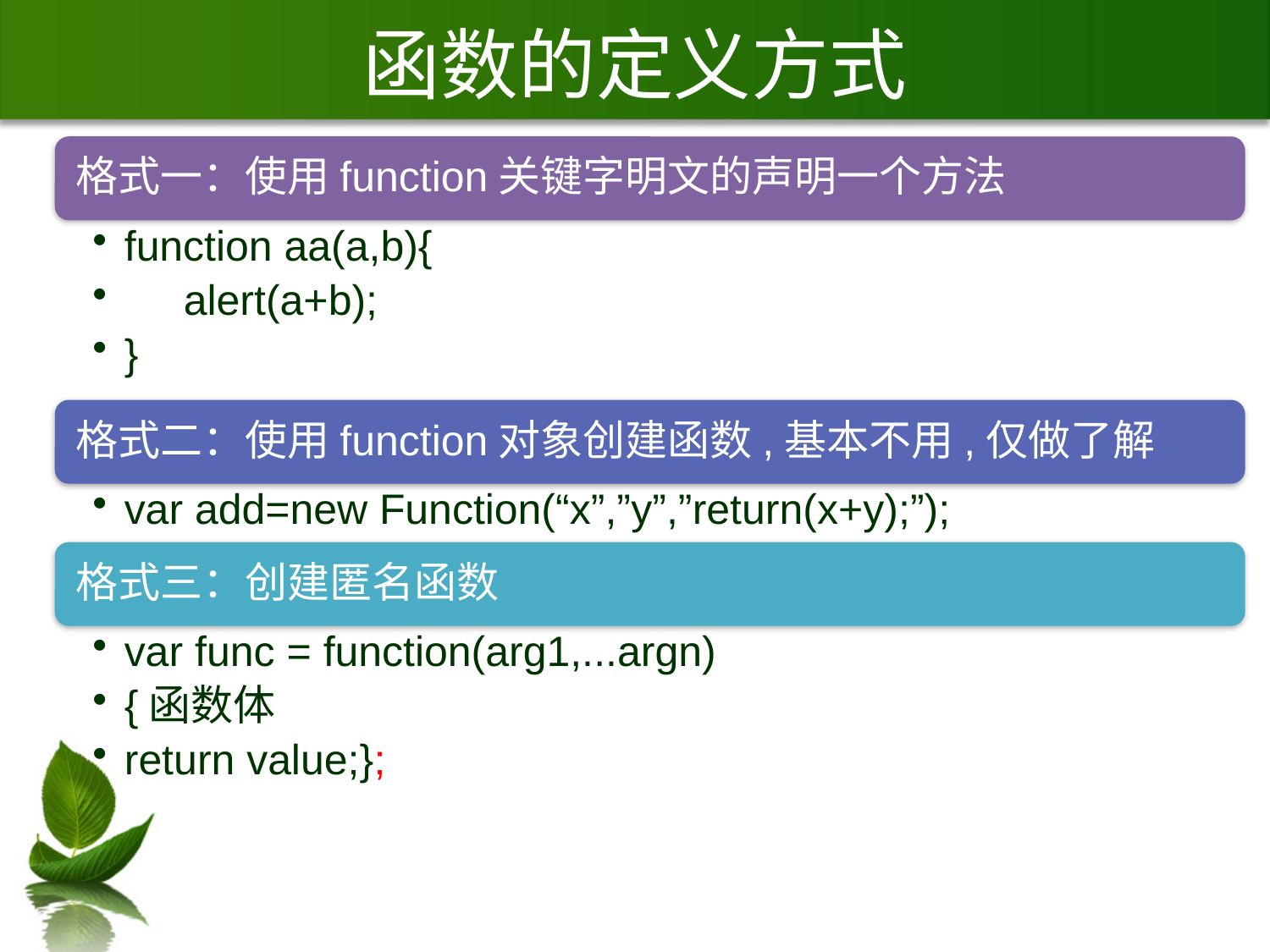

# 函数的定义方式
格式一：使用function关键字明文的声明一个方法
function aa(a,b){
     alert(a+b);
}
格式二：使用function对象创建函数,基本不用,仅做了解
var add=new Function(“x”,”y”,”return(x+y);”);
格式三：创建匿名函数
var func = function(arg1,...argn)
{函数体
return value;};